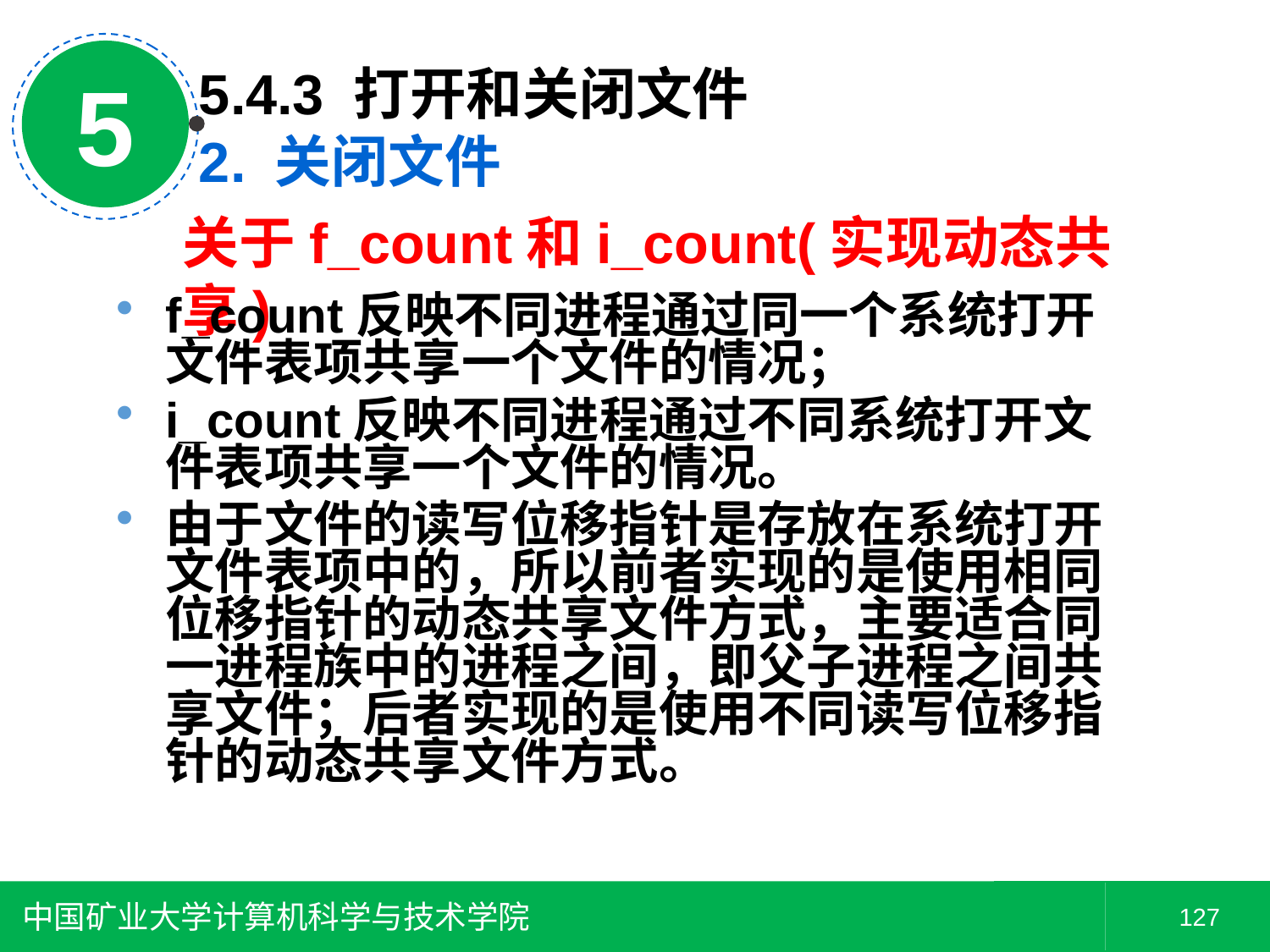

5
5.4.3 打开和关闭文件
2. 关闭文件

关于f_count和i_count(实现动态共享)

f_count反映不同进程通过同一个系统打开文件表项共享一个文件的情况；
i_count反映不同进程通过不同系统打开文件表项共享一个文件的情况。
由于文件的读写位移指针是存放在系统打开文件表项中的，所以前者实现的是使用相同位移指针的动态共享文件方式，主要适合同一进程族中的进程之间，即父子进程之间共享文件；后者实现的是使用不同读写位移指针的动态共享文件方式。